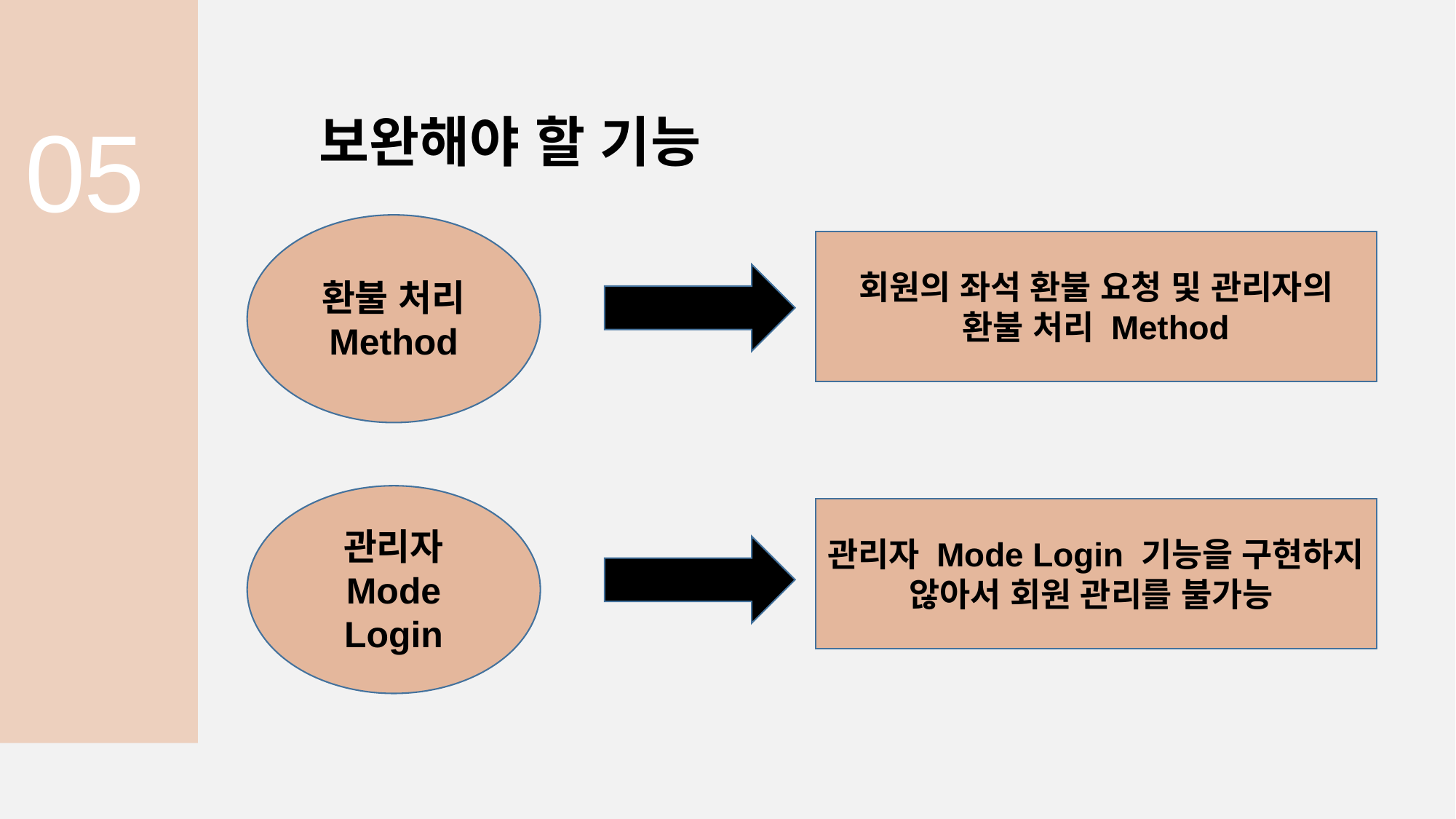

05
보완해야 할 기능
환불 처리 Method
회원의 좌석 환불 요청 및 관리자의 환불 처리 Method

관리자 Mode Login
관리자 Mode Login 기능을 구현하지 않아서 회원 관리를 불가능